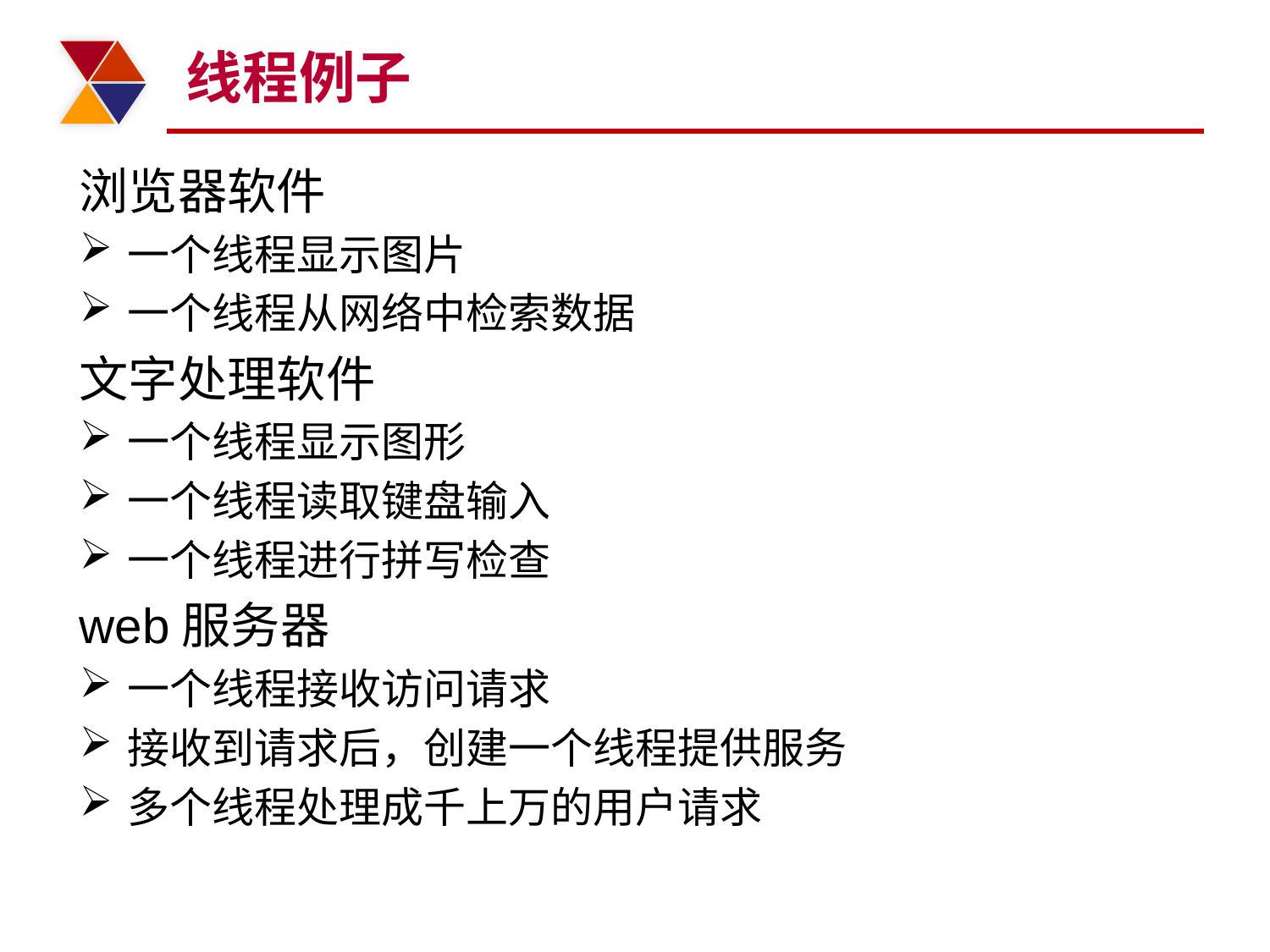

# 线程例子
浏览器软件
一个线程显示图片
一个线程从网络中检索数据
文字处理软件
一个线程显示图形
一个线程读取键盘输入
一个线程进行拼写检查
web服务器
一个线程接收访问请求
接收到请求后，创建一个线程提供服务
多个线程处理成千上万的用户请求